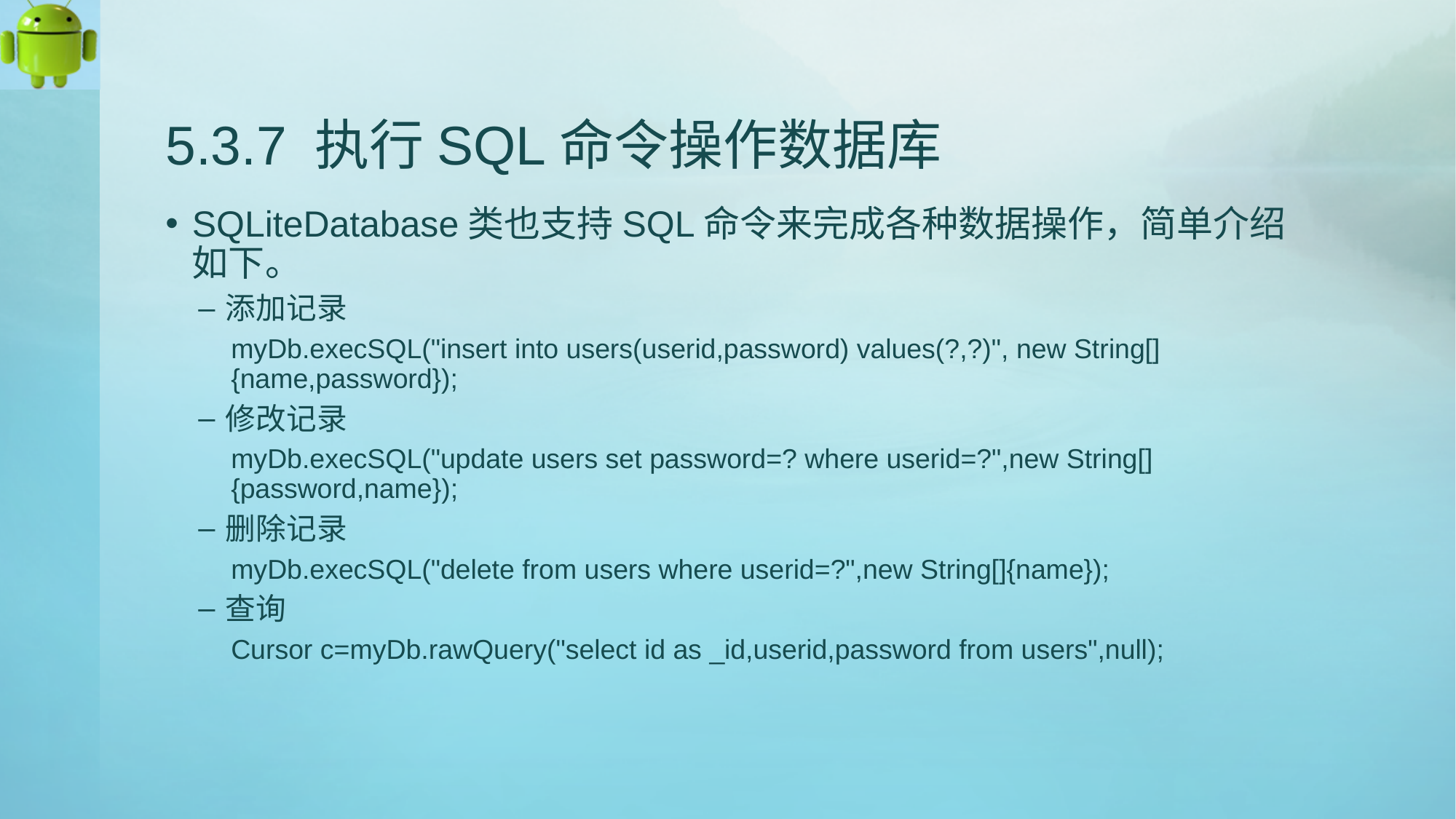

# 5.3.7 执行SQL命令操作数据库
SQLiteDatabase类也支持SQL命令来完成各种数据操作，简单介绍如下。
添加记录
myDb.execSQL("insert into users(userid,password) values(?,?)", new String[]{name,password});
修改记录
myDb.execSQL("update users set password=? where userid=?",new String[]{password,name});
删除记录
myDb.execSQL("delete from users where userid=?",new String[]{name});
查询
Cursor c=myDb.rawQuery("select id as _id,userid,password from users",null);